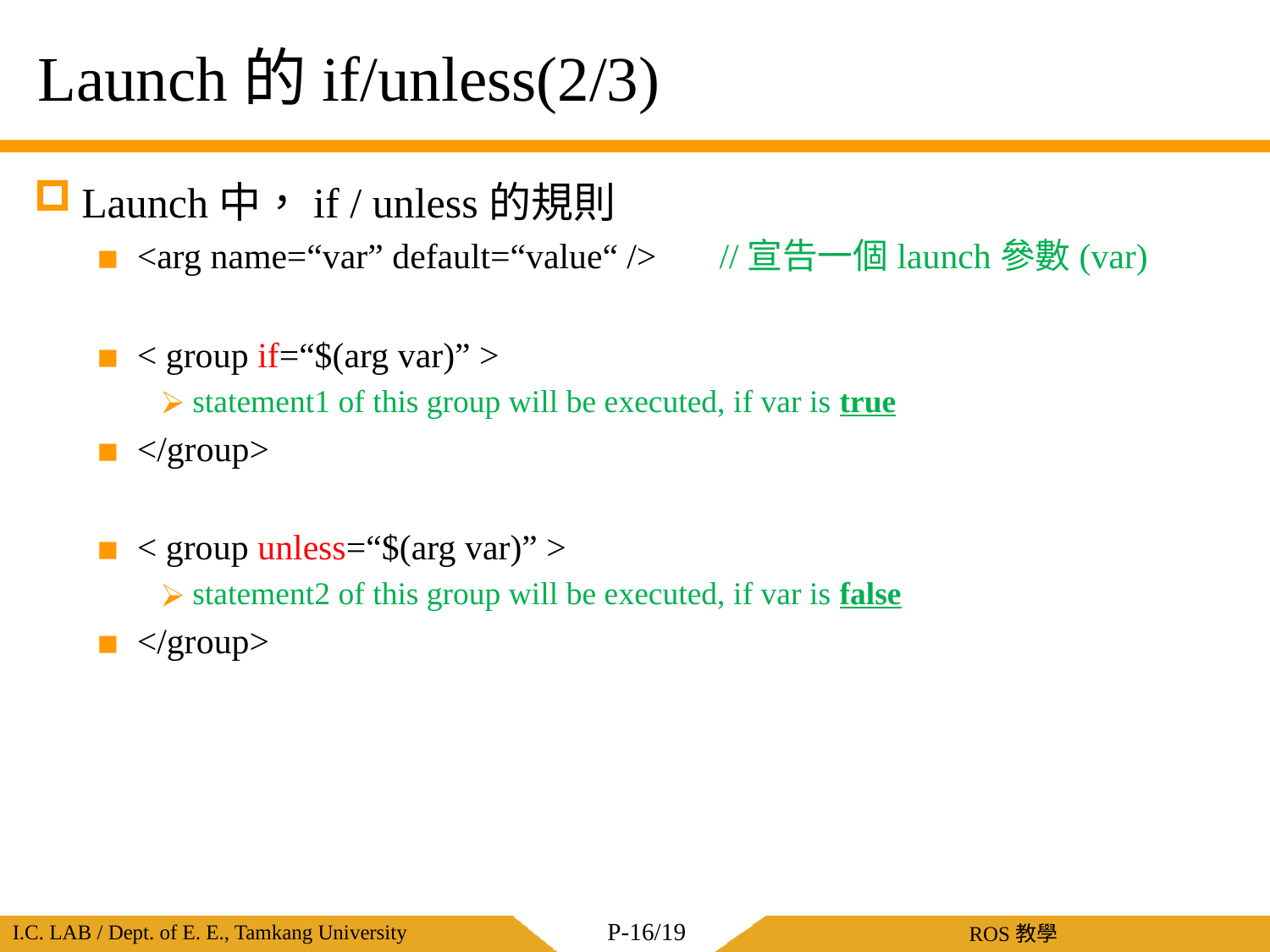

# Launch的if/unless(2/3)
Launch中，if / unless的規則
<arg name=“var” default=“value“ />       //宣告一個launch參數(var)

< group if=“$(arg var)” >
statement1 of this group will be executed, if var is true
</group>

< group unless=“$(arg var)” >
statement2 of this group will be executed, if var is false
</group>